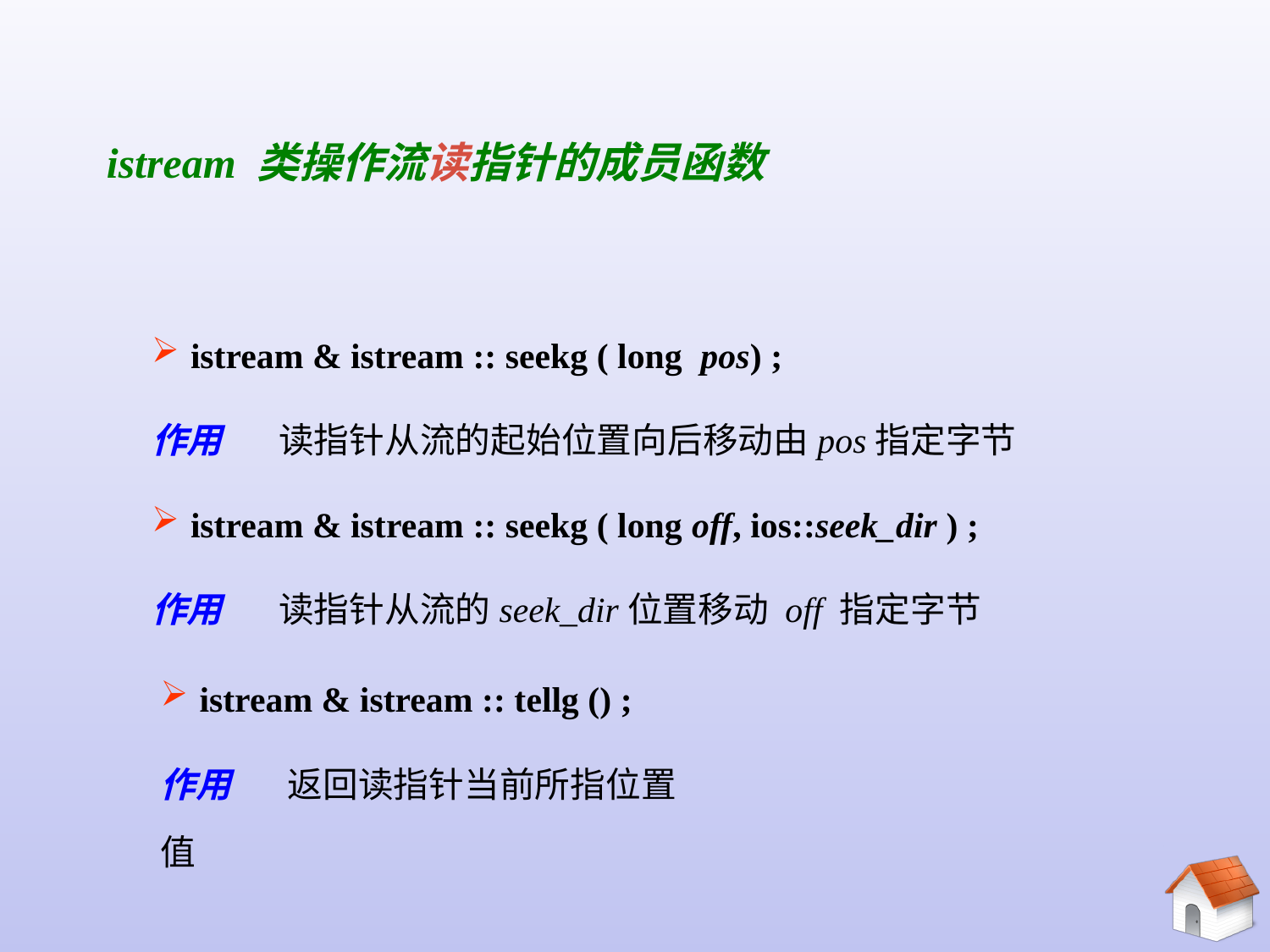

# 10.5.4  二进制文件
istream 类操作流读指针的成员函数
 istream & istream :: seekg ( long  pos) ;
作用	读指针从流的起始位置向后移动由pos指定字节
 istream & istream :: seekg ( long off, ios::seek_dir ) ;
作用	读指针从流的seek_dir位置移动 off 指定字节
 istream & istream :: tellg () ;
作用	返回读指针当前所指位置值